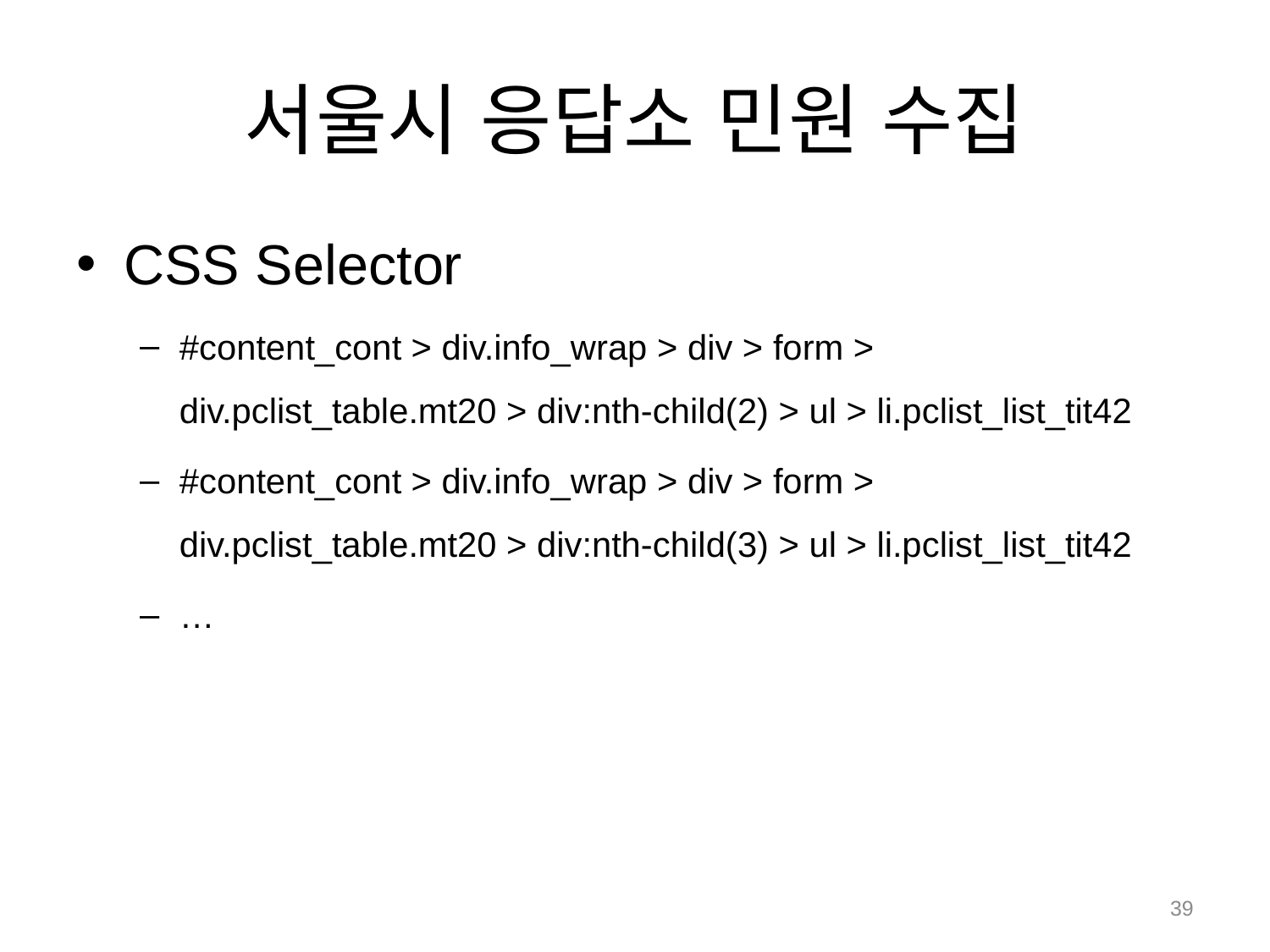

# 서울시 응답소 민원 수집
CSS Selector
#content_cont > div.info_wrap > div > form > div.pclist_table.mt20 > div:nth-child(2) > ul > li.pclist_list_tit42
#content_cont > div.info_wrap > div > form > div.pclist_table.mt20 > div:nth-child(3) > ul > li.pclist_list_tit42
…

39